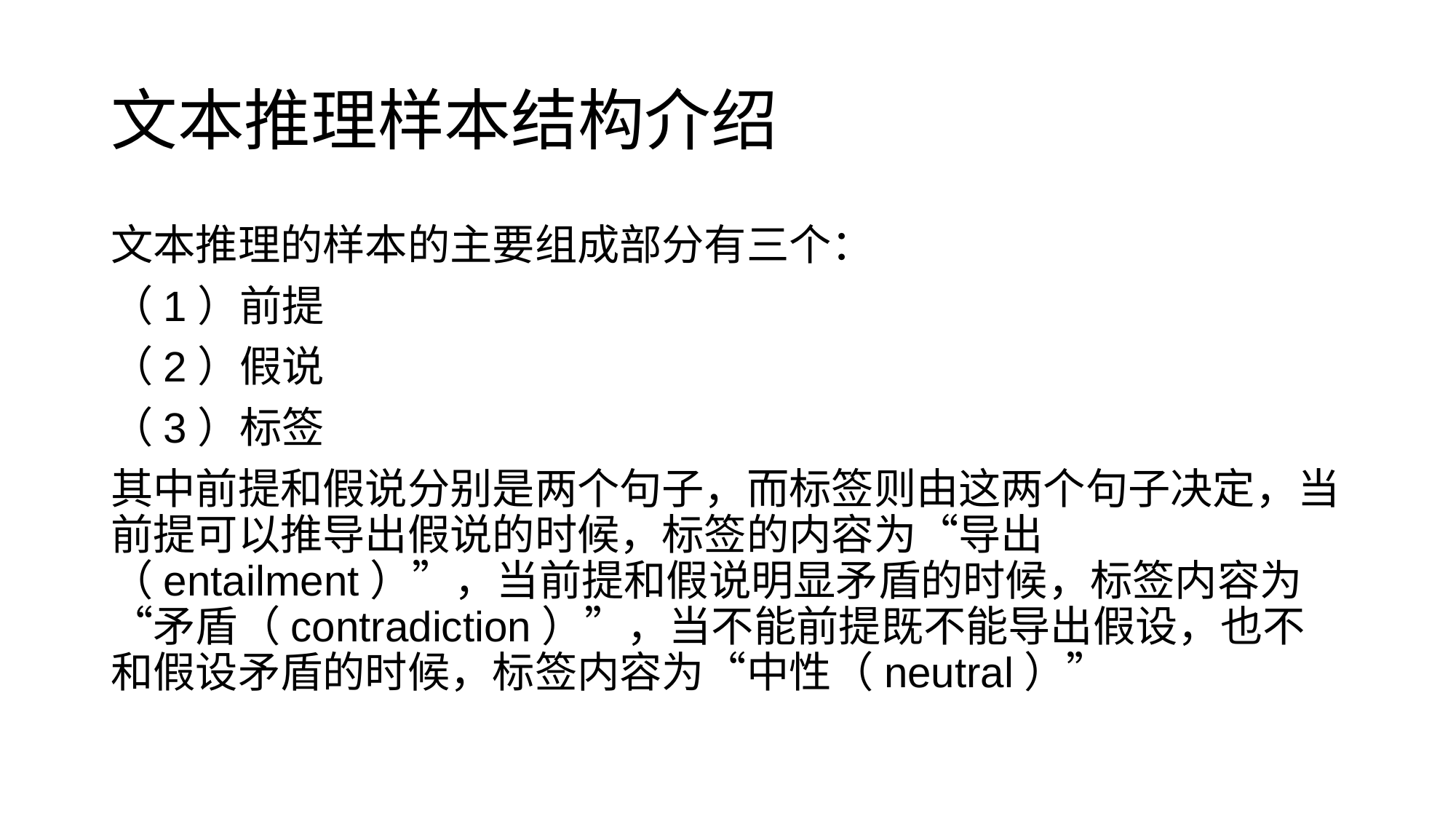

# 文本推理样本结构介绍
文本推理的样本的主要组成部分有三个：
（1）前提
（2）假说
（3）标签
其中前提和假说分别是两个句子，而标签则由这两个句子决定，当前提可以推导出假说的时候，标签的内容为“导出（entailment）”，当前提和假说明显矛盾的时候，标签内容为“矛盾（contradiction）”，当不能前提既不能导出假设，也不和假设矛盾的时候，标签内容为“中性（neutral）”